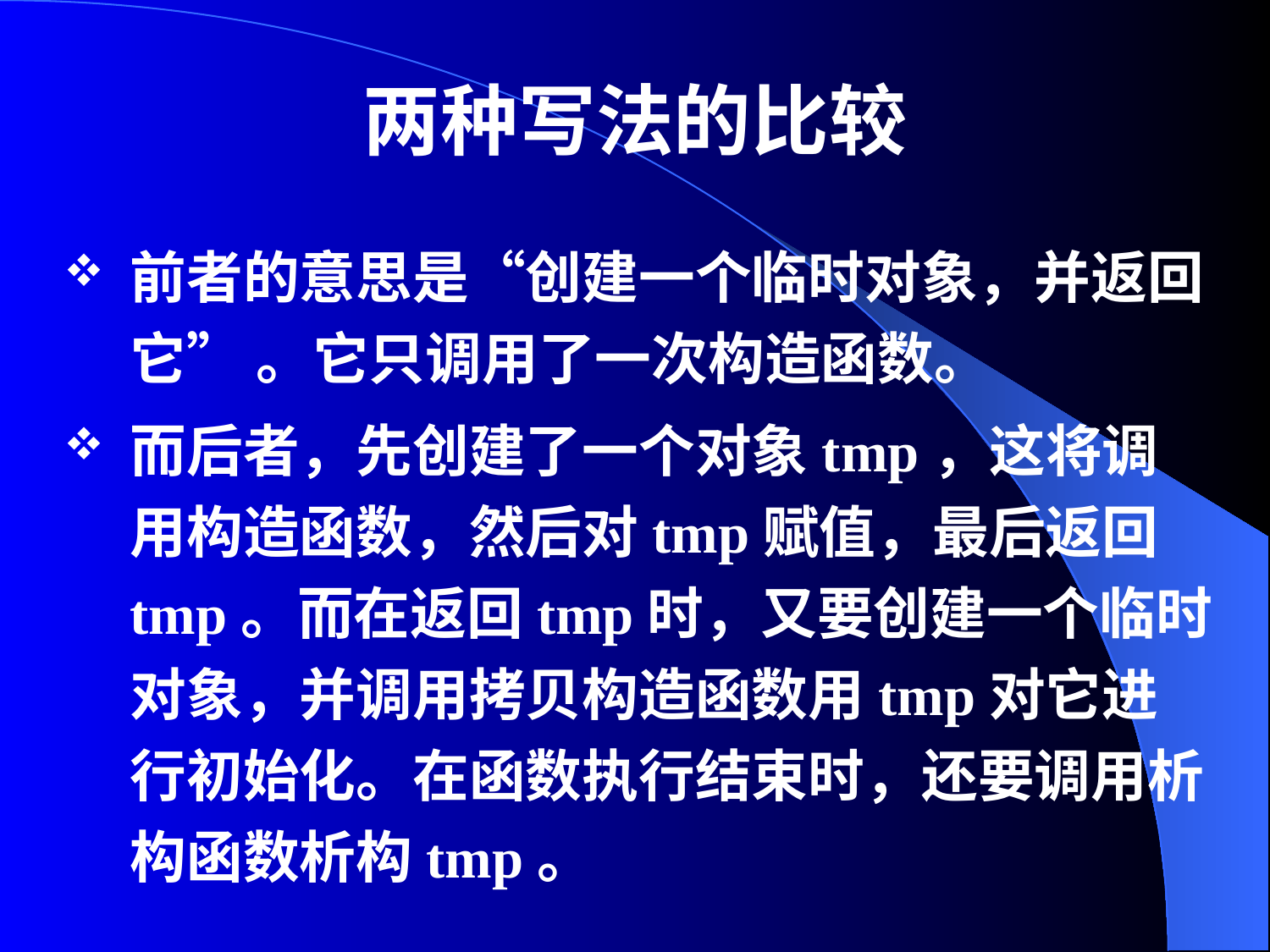

# 两种写法的比较
前者的意思是“创建一个临时对象，并返回它” 。它只调用了一次构造函数。
而后者，先创建了一个对象tmp，这将调用构造函数，然后对tmp赋值，最后返回tmp。而在返回tmp时，又要创建一个临时对象，并调用拷贝构造函数用tmp对它进行初始化。在函数执行结束时，还要调用析构函数析构tmp。